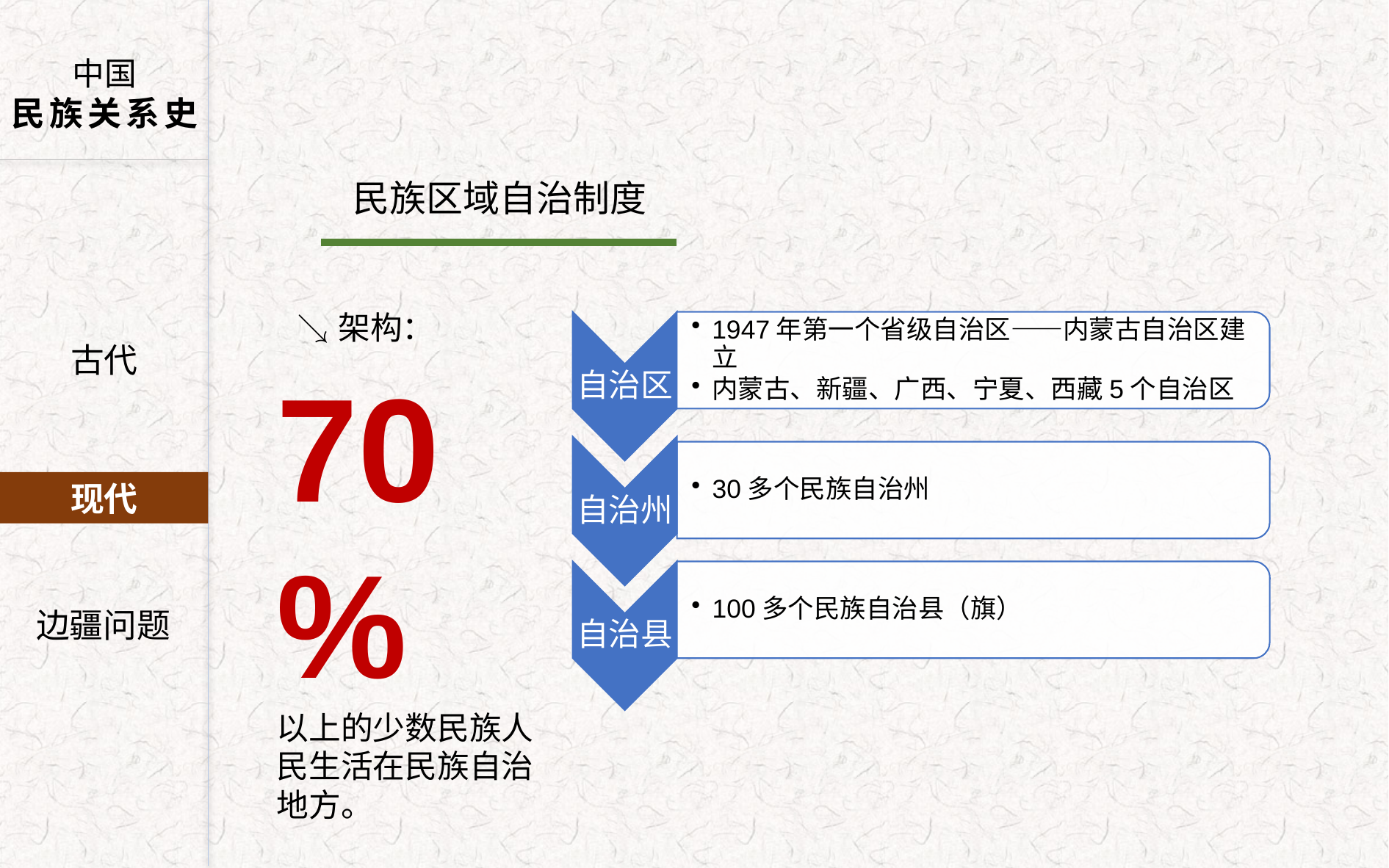

中国
民族关系史
   民族区域自治制度
架构：
自治区
30多个民族自治州
自治州
1947年第一个省级自治区——内蒙古自治区建立
内蒙古、新疆、广西、宁夏、西藏5个自治区
自治县
100多个民族自治县（旗）
古代
70%
以上的少数民族人民生活在民族自治地方。
现代
边疆问题